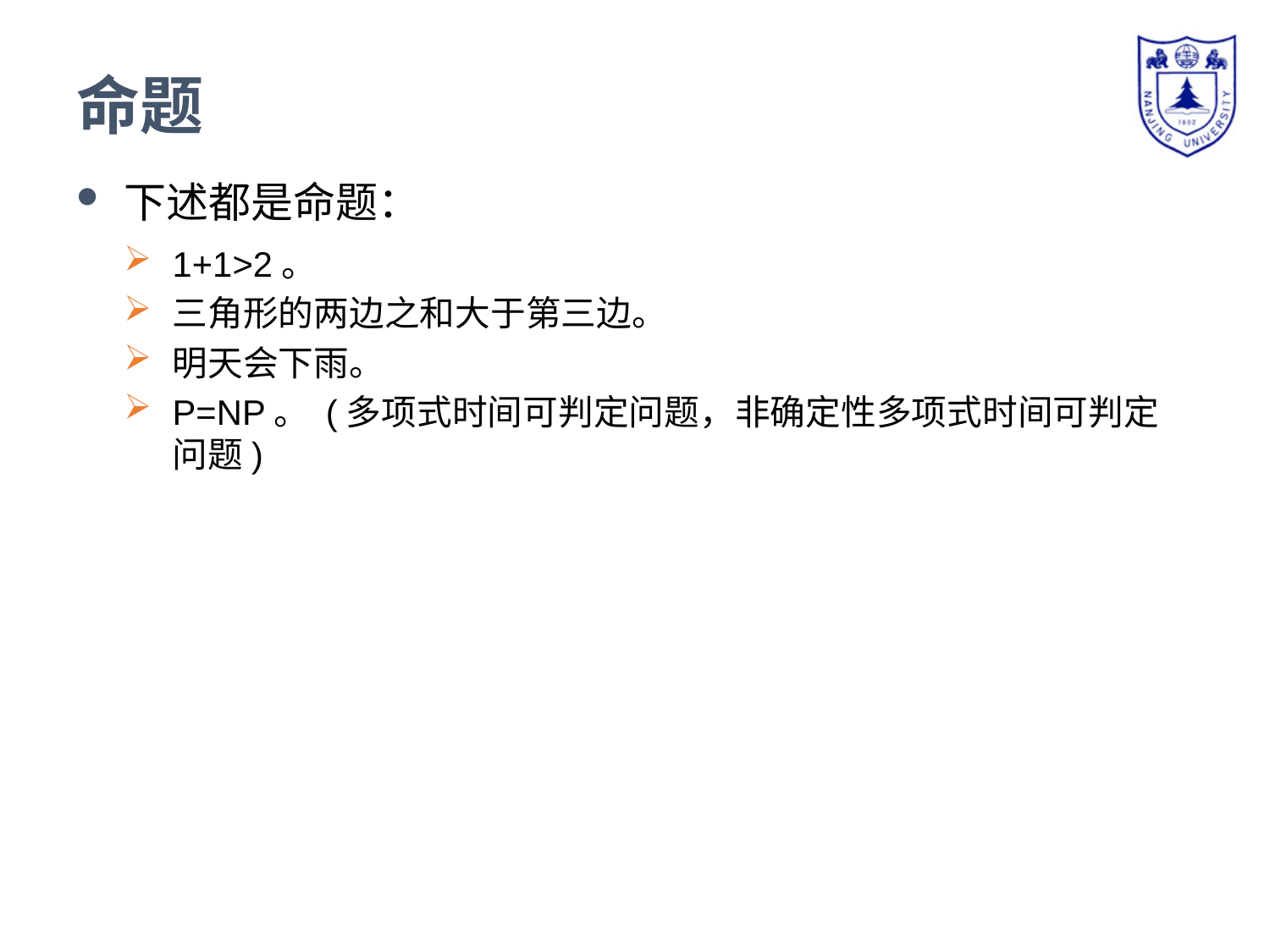

# 命题
下述都是命题：
1+1>2。
三角形的两边之和大于第三边。
明天会下雨。
P=NP。 (多项式时间可判定问题，非确定性多项式时间可判定问题)